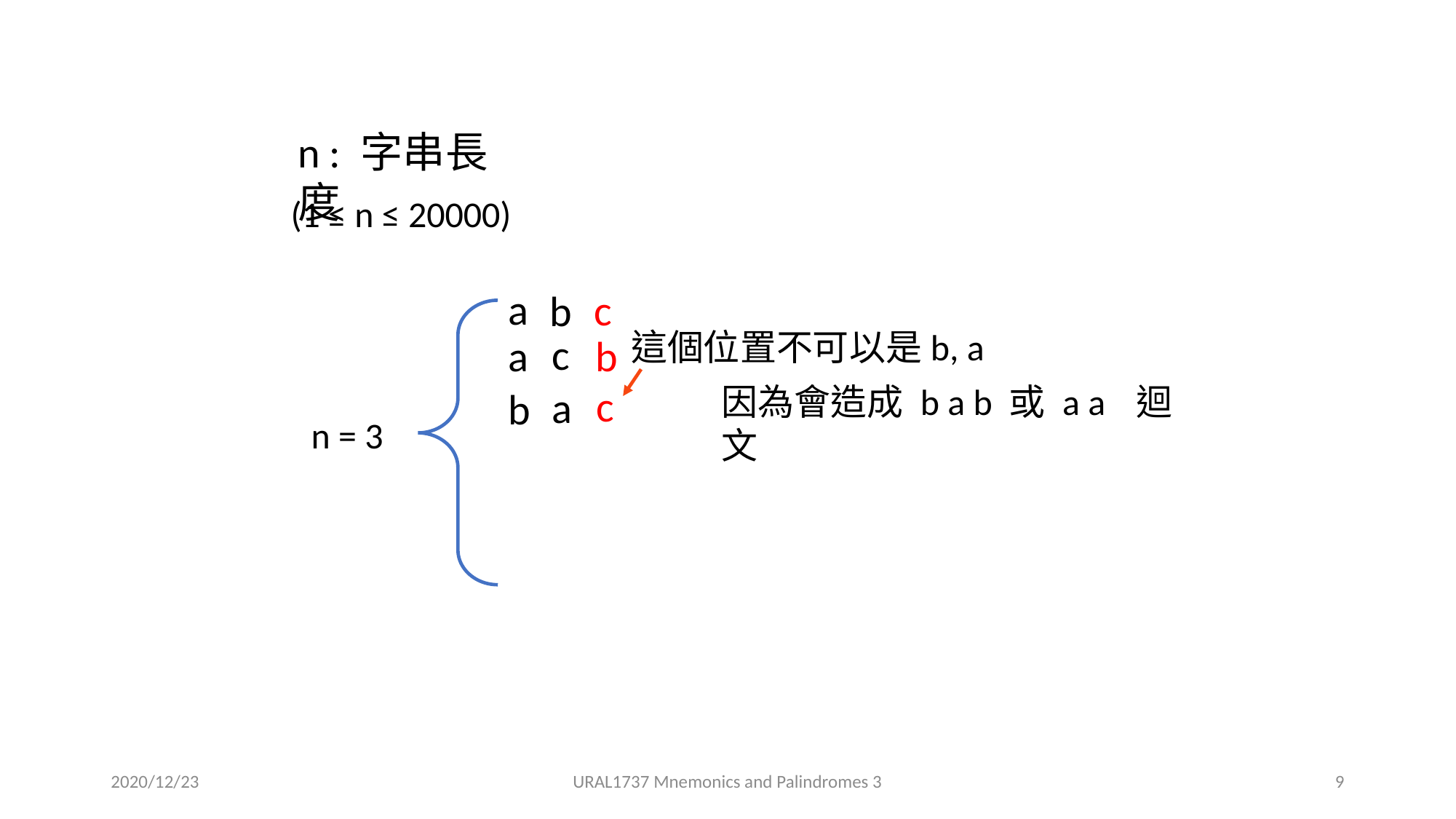

n : 字串長度
 (1 ≤ n ≤ 20000)
a
c
b

這個位置不可以是b, a
c
a
b
因為會造成 b a b 或 a a 迴文
c
a
b
n = 3
2020/12/23
URAL1737 Mnemonics and Palindromes 3
9